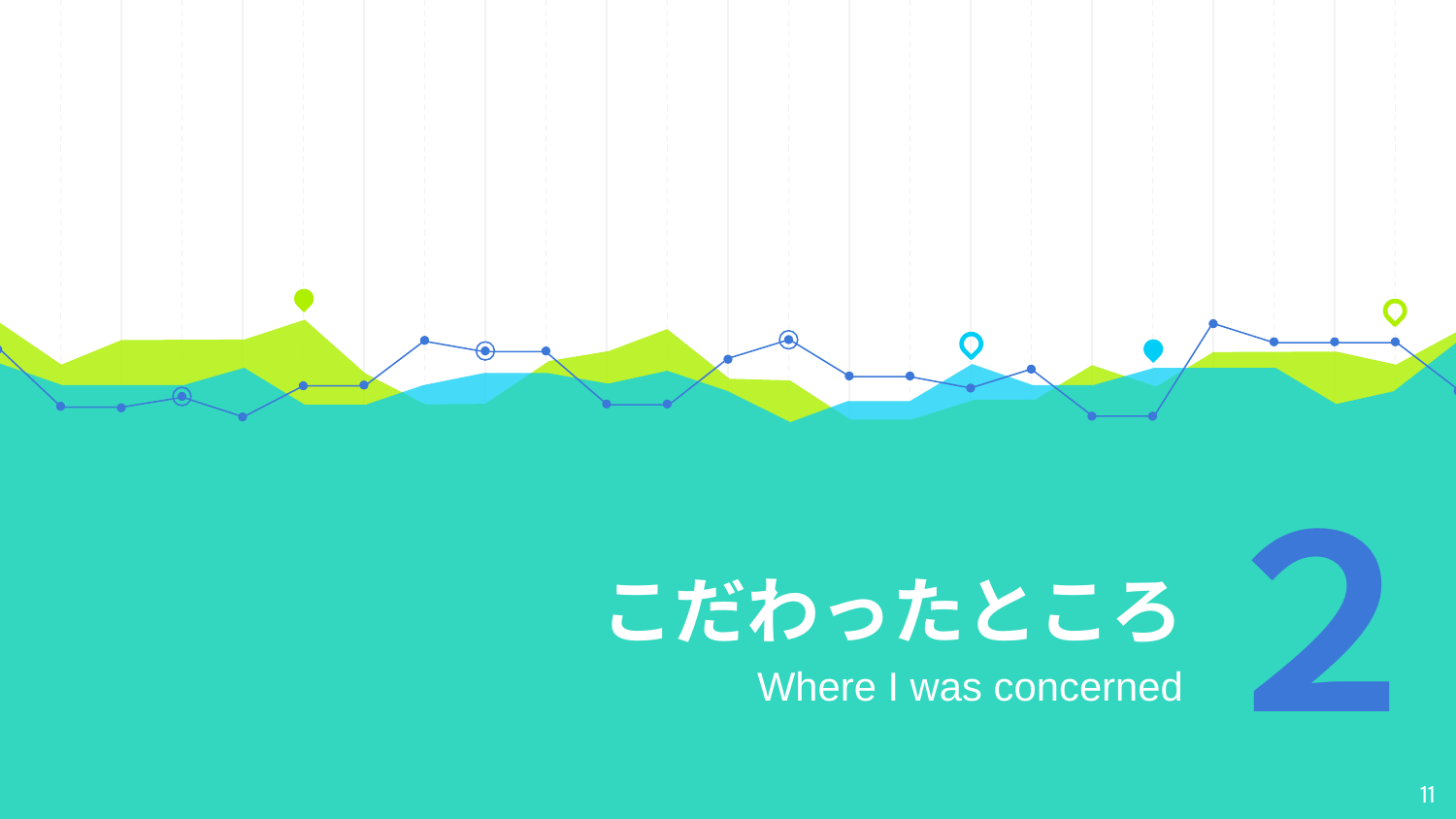

# こだわったところ
２
Where I was concerned

11